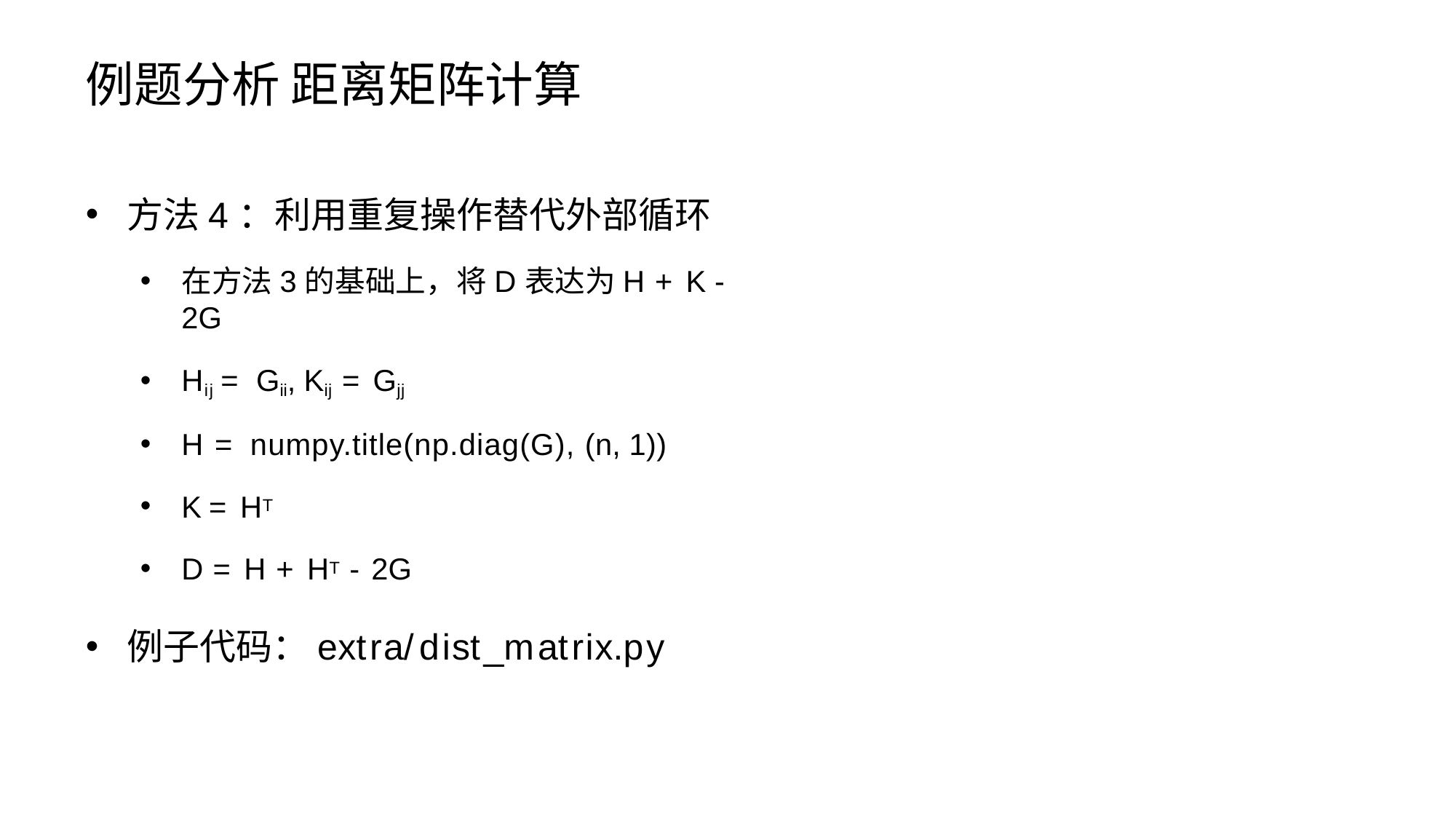

# 例题分析 距离矩阵计算
方法4：利用重复操作替代外部循环
在方法3的基础上，将D表达为H + K - 2G
Hij = Gii, Kij  = Gjj
H = numpy.title(np.diag(G), (n, 1))
K = HT
D = H + HT - 2G

例子代码：extra/dist_matrix.py